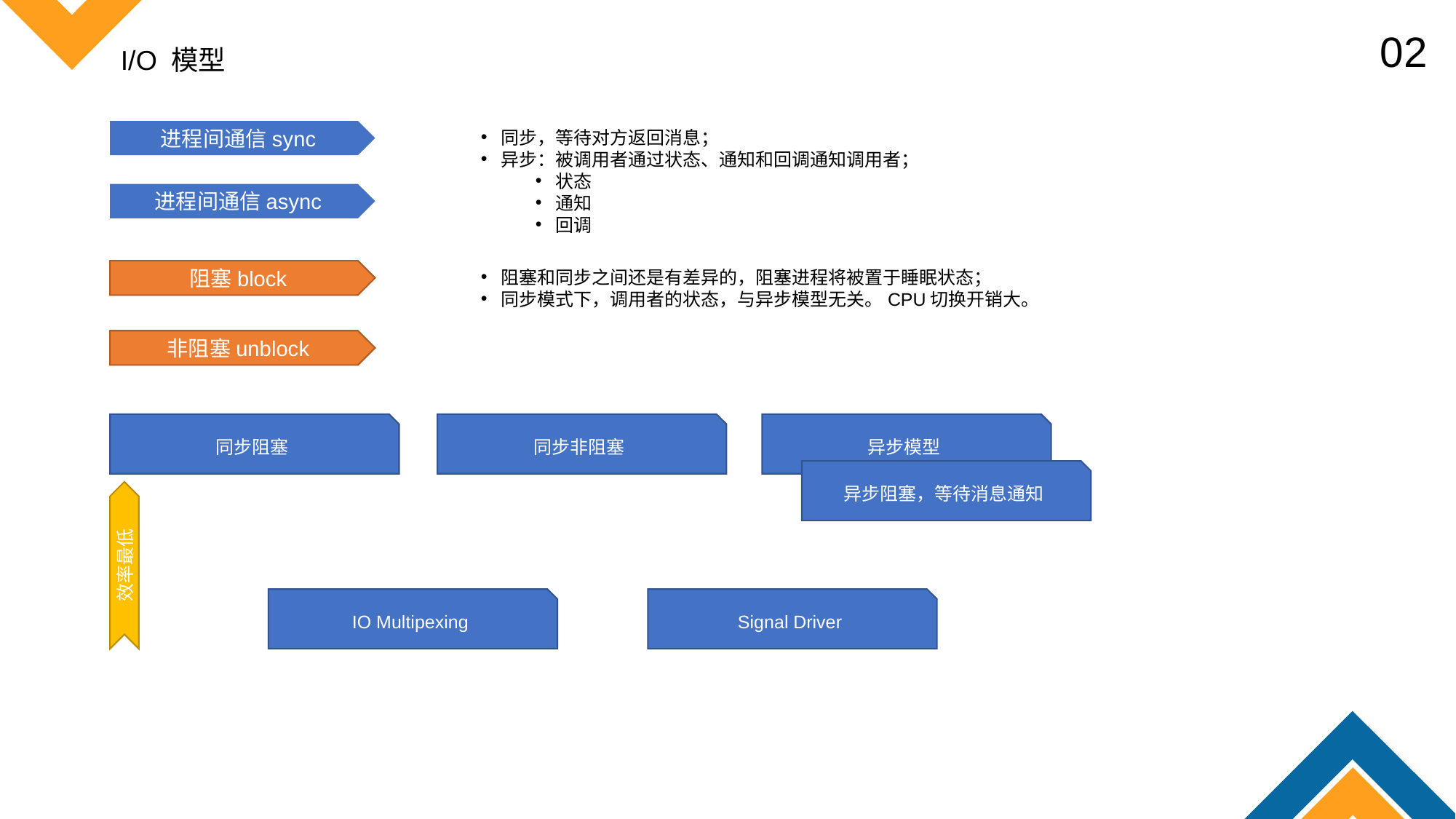

02
I/O 模型
进程间通信sync
同步，等待对方返回消息；
异步：被调用者通过状态、通知和回调通知调用者；
状态
通知
回调

进程间通信async
阻塞block
阻塞和同步之间还是有差异的，阻塞进程将被置于睡眠状态；
同步模式下，调用者的状态，与异步模型无关。CPU切换开销大。

非阻塞unblock
同步阻塞
同步非阻塞
异步模型
异步阻塞，等待消息通知
效率最低
IO Multipexing
Signal Driver